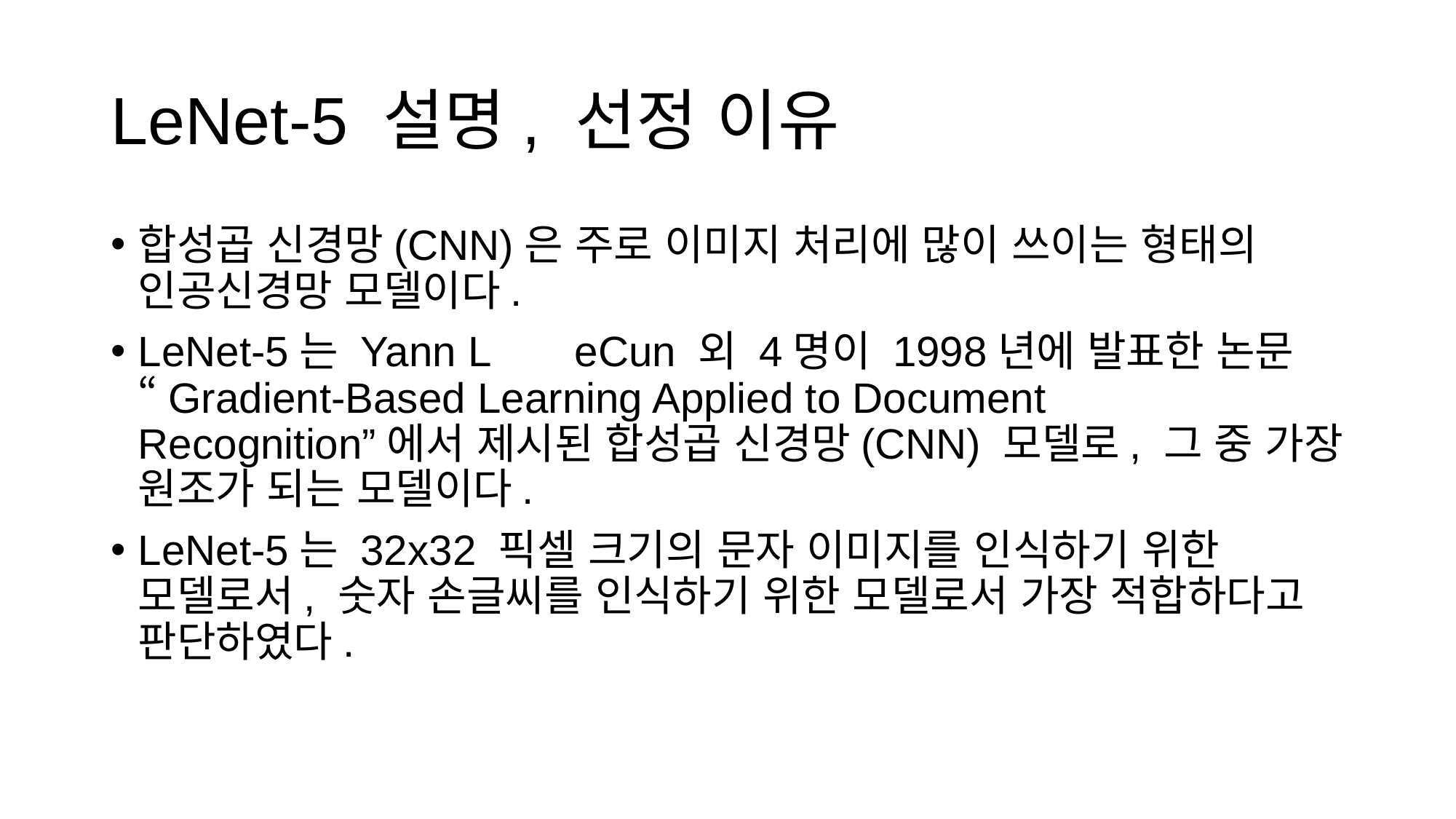

# LeNet-5 설명, 선정 이유
합성곱 신경망(CNN)은 주로 이미지 처리에 많이 쓰이는 형태의 인공신경망 모델이다.
LeNet-5는 Yann L	eCun 외 4명이 1998년에 발표한 논문 “Gradient-Based Learning Applied to Document Recognition”에서 제시된 합성곱 신경망(CNN) 모델로, 그 중 가장 원조가 되는 모델이다.
LeNet-5는 32x32 픽셀 크기의 문자 이미지를 인식하기 위한 모델로서, 숫자 손글씨를 인식하기 위한 모델로서 가장 적합하다고 판단하였다.